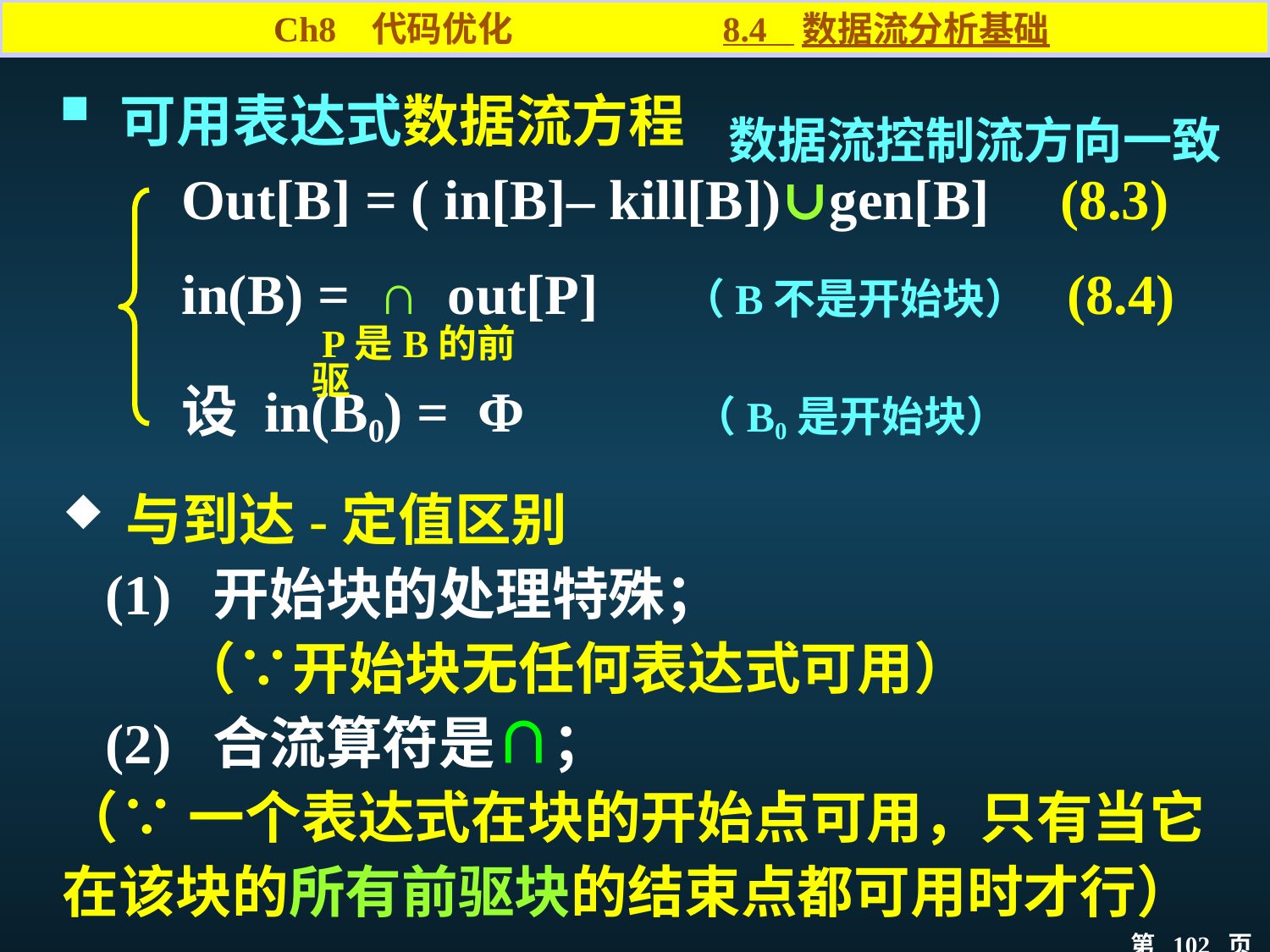

Ch8   代码优化                         8.4   数据流分析基础
 可用表达式数据流方程
数据流控制流方向一致
Out[B] = ( in[B]– kill[B])∪gen[B]     (8.3)

in(B) =  ∩  out[P]     （B不是开始块）  (8.4)

设 in(B0) =  Φ           （B0是开始块）

 P是B的前驱
与到达-定值区别
   (1)  开始块的处理特殊；
        （∵开始块无任何表达式可用）
   (2)  合流算符是∩；
（∵ 一个表达式在块的开始点可用，只有当它在该块的所有前驱块的结束点都可用时才行）